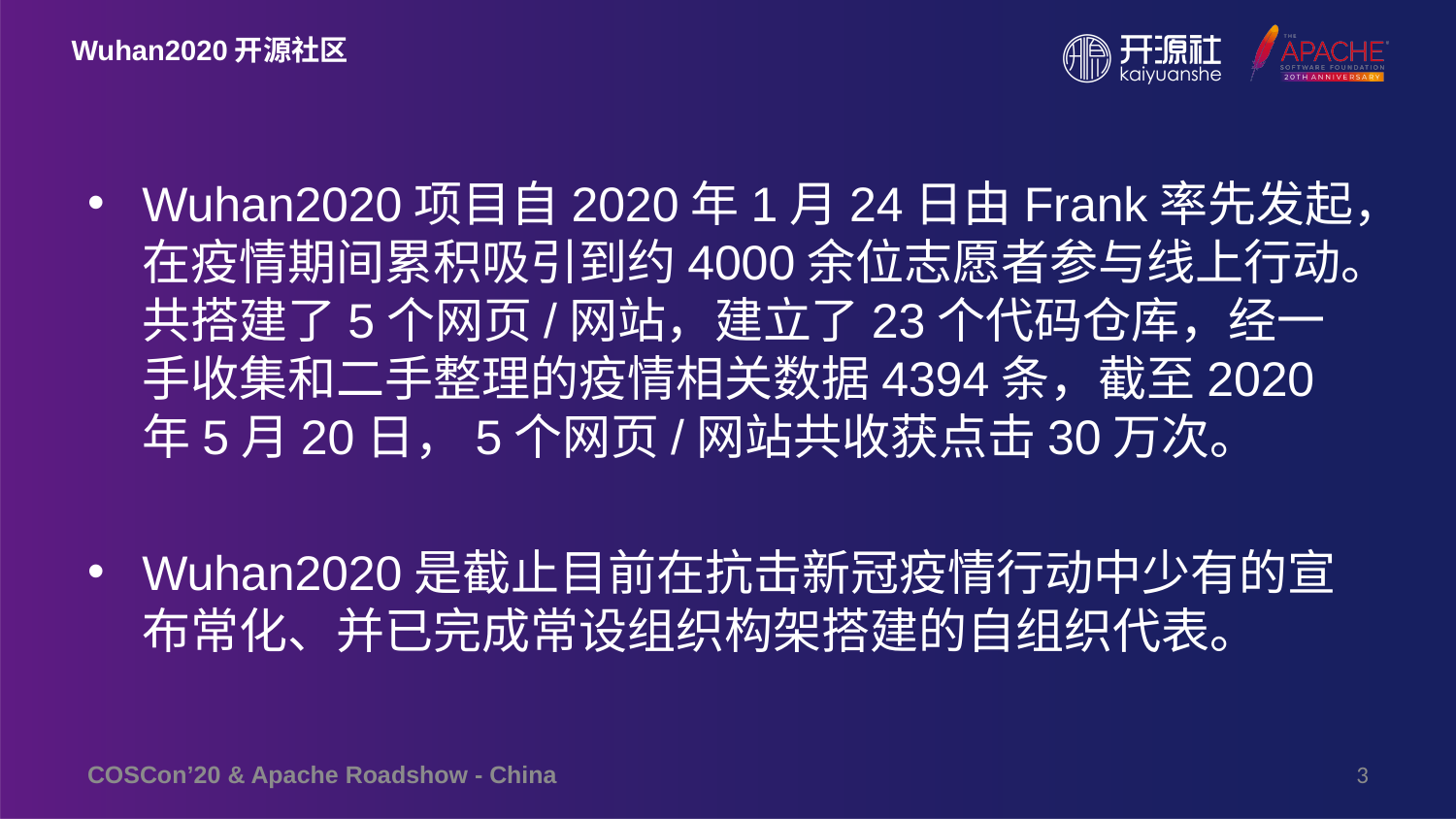

# Wuhan2020开源社区
Wuhan2020项目自2020年1月24日由Frank率先发起，在疫情期间累积吸引到约4000余位志愿者参与线上行动。共搭建了5个网页/网站，建立了23个代码仓库，经一手收集和二手整理的疫情相关数据4394条，截至2020年5月20日，5个网页/网站共收获点击30万次。

Wuhan2020是截止目前在抗击新冠疫情行动中少有的宣布常化、并已完成常设组织构架搭建的自组织代表。
3